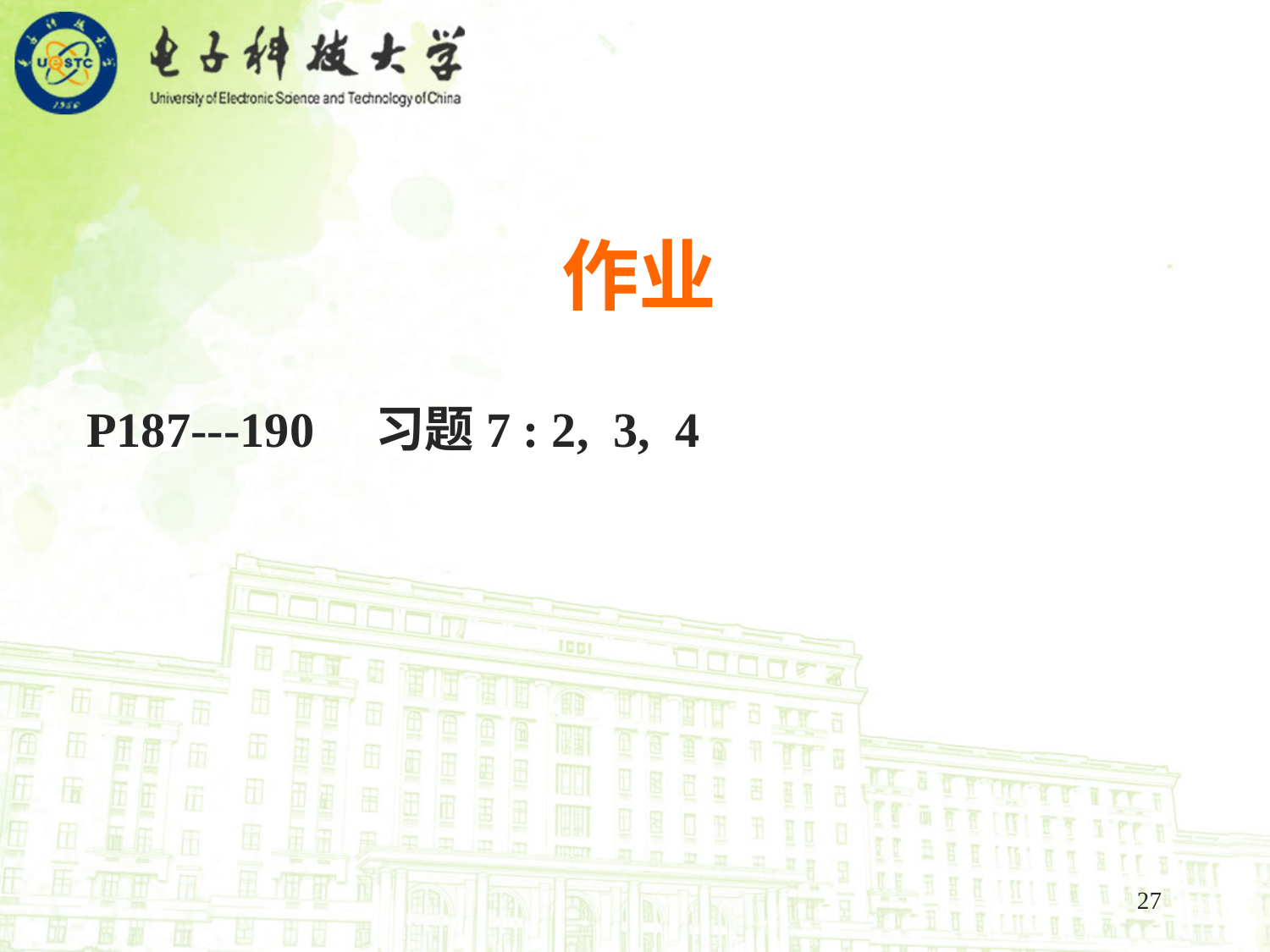

作业
  P187---190    习题7 : 2,  3,  4
27